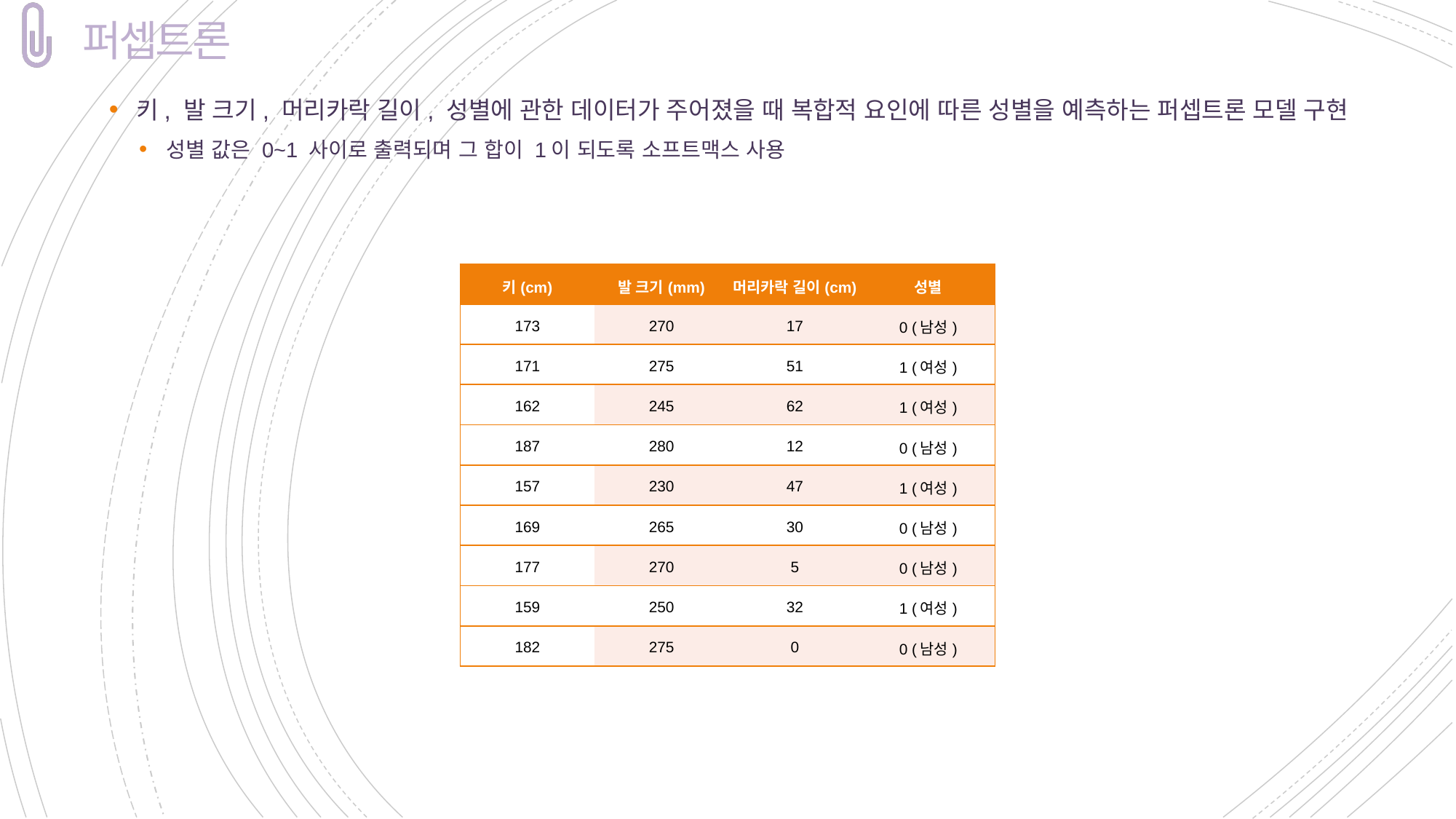

# 퍼셉트론
키, 발 크기, 머리카락 길이, 성별에 관한 데이터가 주어졌을 때 복합적 요인에 따른 성별을 예측하는 퍼셉트론 모델 구현
성별 값은 0~1 사이로 출력되며 그 합이 1이 되도록 소프트맥스 사용
| 키(cm) | 발 크기(mm) | 머리카락 길이(cm) | 성별 |
| --- | --- | --- | --- |
| 173 | 270 | 17 | 0 (남성) |
| 171 | 275 | 51 | 1 (여성) |
| 162 | 245 | 62 | 1 (여성) |
| 187 | 280 | 12 | 0 (남성) |
| 157 | 230 | 47 | 1 (여성) |
| 169 | 265 | 30 | 0 (남성) |
| 177 | 270 | 5 | 0 (남성) |
| 159 | 250 | 32 | 1 (여성) |
| 182 | 275 | 0 | 0 (남성) |